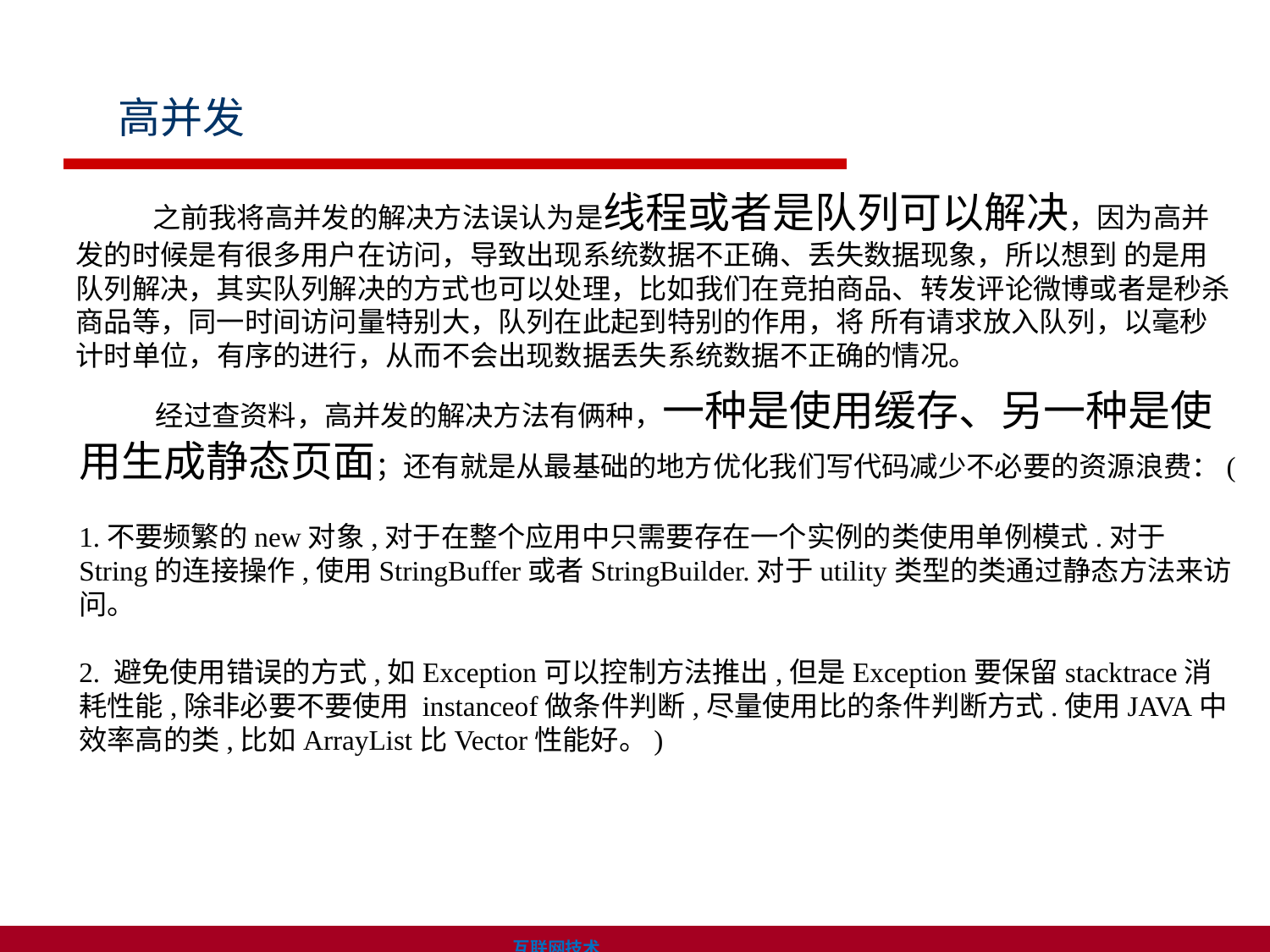

高并发
       之前我将高并发的解决方法误认为是线程或者是队列可以解决，因为高并发的时候是有很多用户在访问，导致出现系统数据不正确、丢失数据现象，所以想到 的是用队列解决，其实队列解决的方式也可以处理，比如我们在竞拍商品、转发评论微博或者是秒杀商品等，同一时间访问量特别大，队列在此起到特别的作用，将 所有请求放入队列，以毫秒计时单位，有序的进行，从而不会出现数据丢失系统数据不正确的情况。
       经过查资料，高并发的解决方法有俩种，一种是使用缓存、另一种是使用生成静态页面；还有就是从最基础的地方优化我们写代码减少不必要的资源浪费：(

1.不要频繁的new对象,对于在整个应用中只需要存在一个实例的类使用单例模式.对于String的连接操作,使用StringBuffer或者StringBuilder.对于utility类型的类通过静态方法来访问。

2. 避免使用错误的方式,如Exception可以控制方法推出,但是Exception要保留stacktrace消耗性能,除非必要不要使用 instanceof做条件判断,尽量使用比的条件判断方式.使用JAVA中效率高的类,比如ArrayList比Vector性能好。)